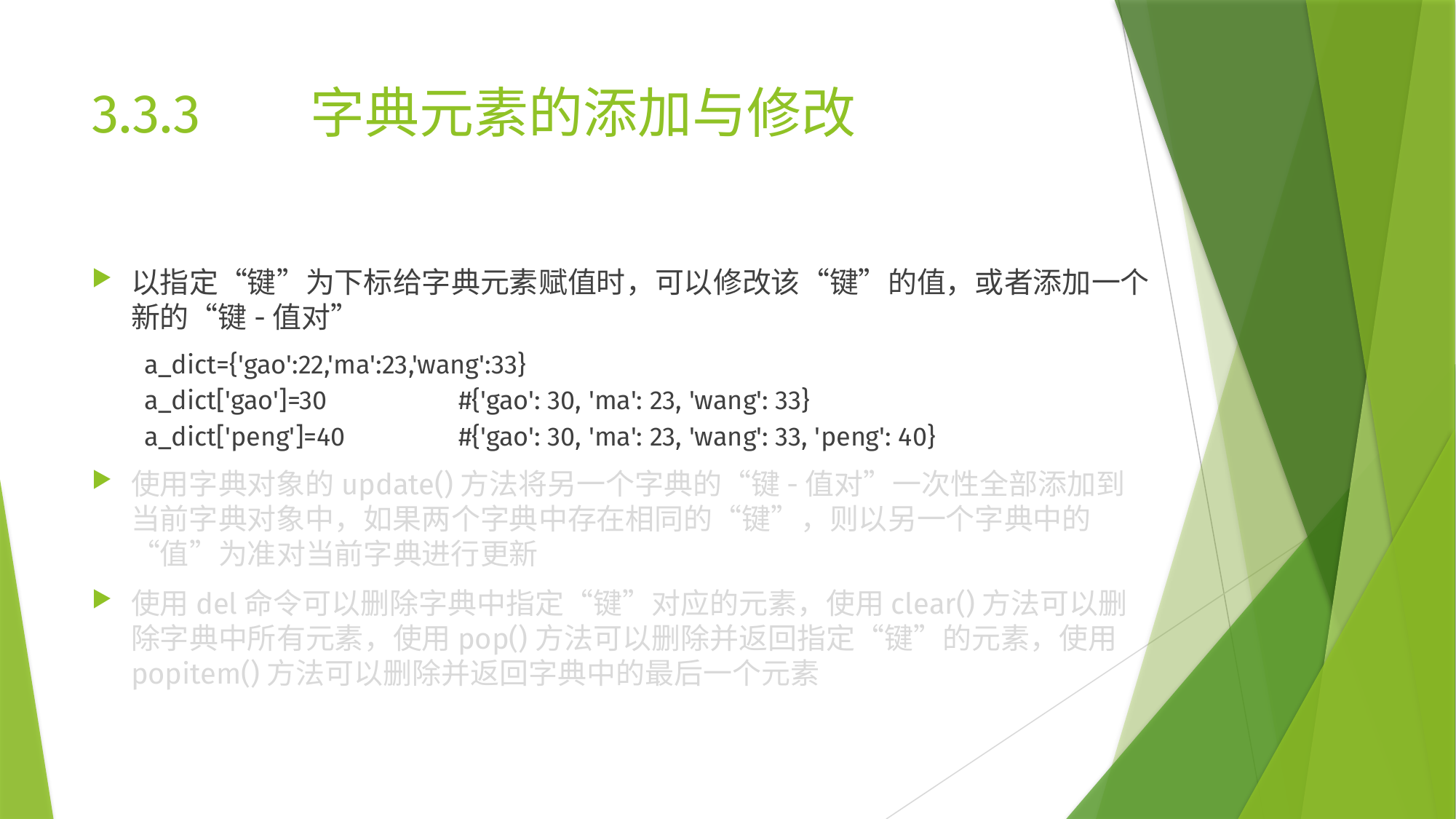

# 3.3.3	字典元素的添加与修改
以指定“键”为下标给字典元素赋值时，可以修改该“键”的值，或者添加一个新的“键-值对”
a_dict={'gao':22,'ma':23,'wang':33}
a_dict['gao']=30					#{'gao': 30, 'ma': 23, 'wang': 33}
a_dict['peng']=40					#{'gao': 30, 'ma': 23, 'wang': 33, 'peng': 40}
使用字典对象的update()方法将另一个字典的“键-值对”一次性全部添加到当前字典对象中，如果两个字典中存在相同的“键”，则以另一个字典中的“值”为准对当前字典进行更新
使用del命令可以删除字典中指定“键”对应的元素，使用clear()方法可以删除字典中所有元素，使用pop()方法可以删除并返回指定“键”的元素，使用popitem()方法可以删除并返回字典中的最后一个元素